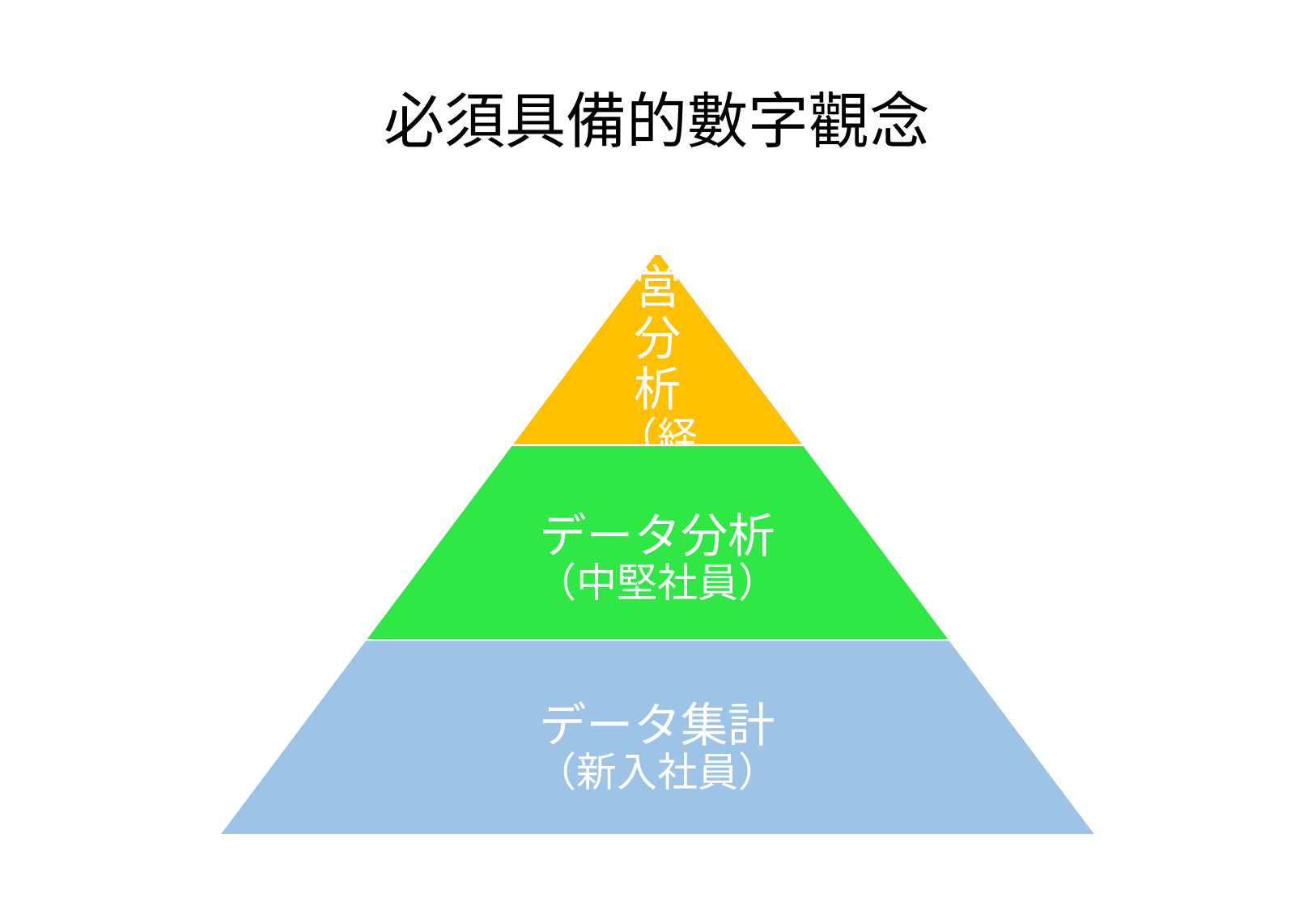

必須具備的數字觀念
経営分析
（経営者）
データ分析
（中堅社員）
データ集計
（新入社員）